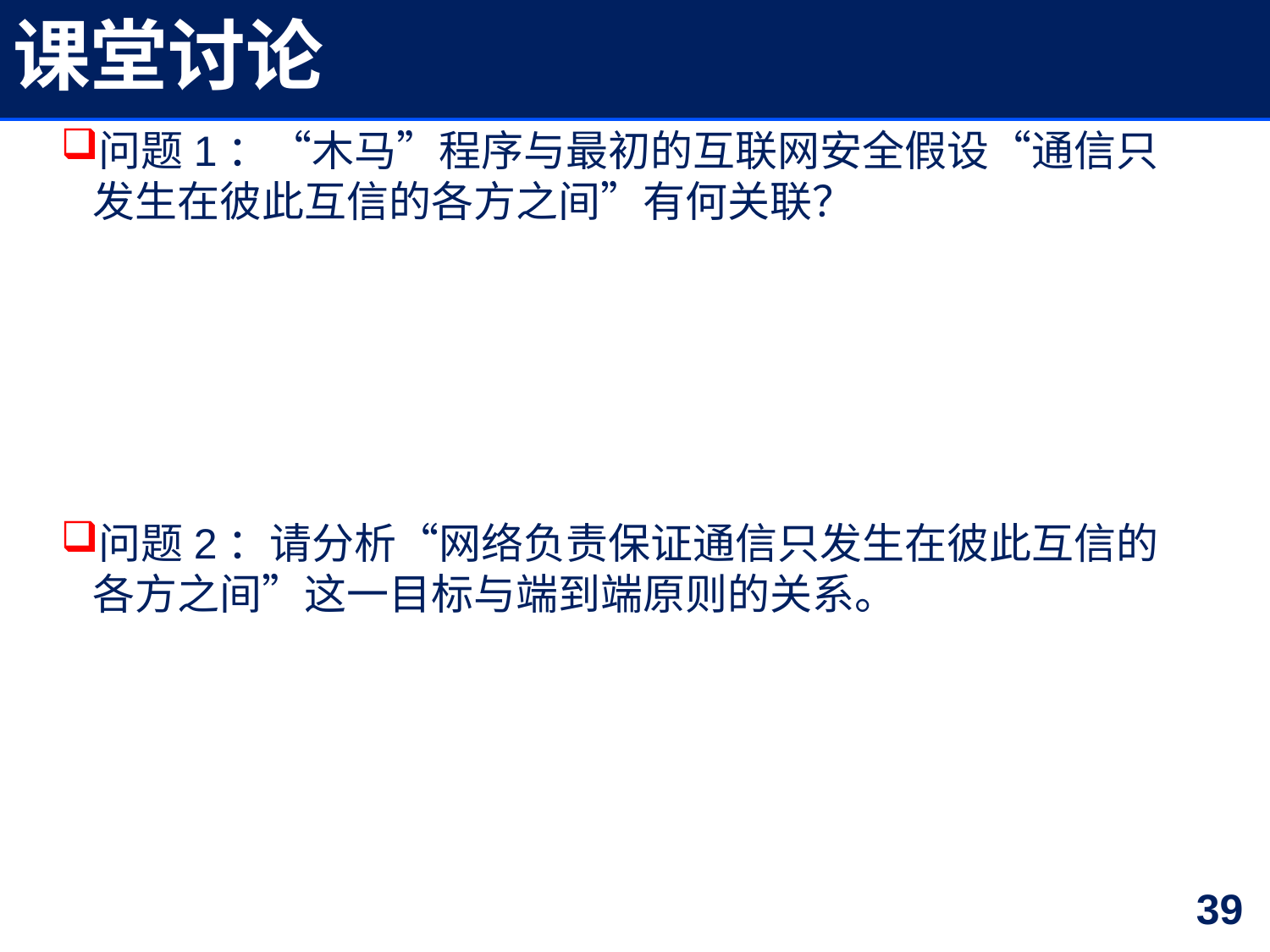

# 课堂讨论
问题1：“木马”程序与最初的互联网安全假设“通信只发生在彼此互信的各方之间”有何关联？

问题2：请分析“网络负责保证通信只发生在彼此互信的各方之间”这一目标与端到端原则的关系。

39